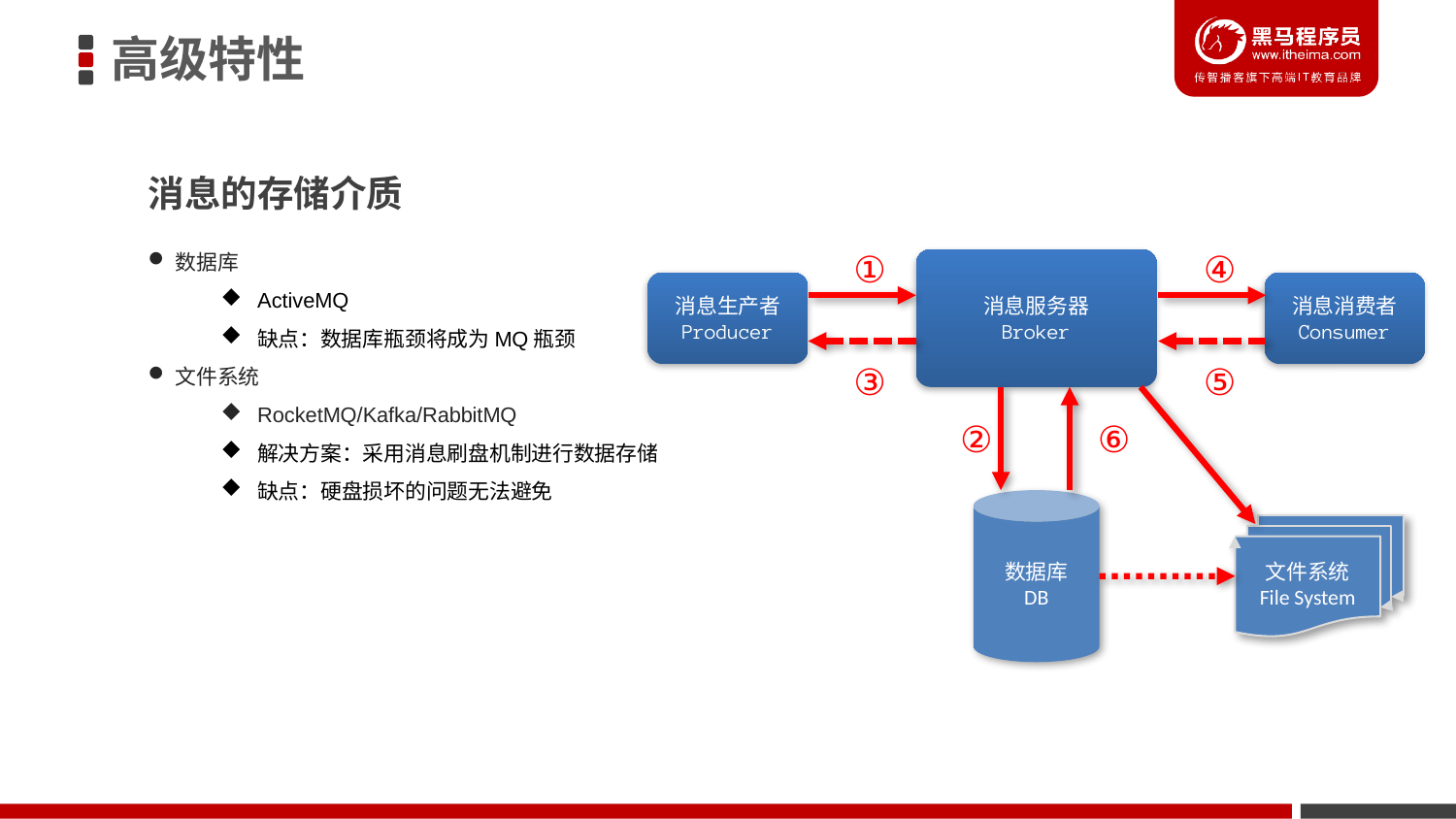

高级特性
消息的存储介质
数据库
ActiveMQ
缺点：数据库瓶颈将成为MQ瓶颈
文件系统
RocketMQ/Kafka/RabbitMQ
解决方案：采用消息刷盘机制进行数据存储
缺点：硬盘损坏的问题无法避免
①
④
消息服务器
Broker
消息生产者
Producer
消息消费者
Consumer
③
⑤
②
⑥
数据库
DB
文件系统
File System